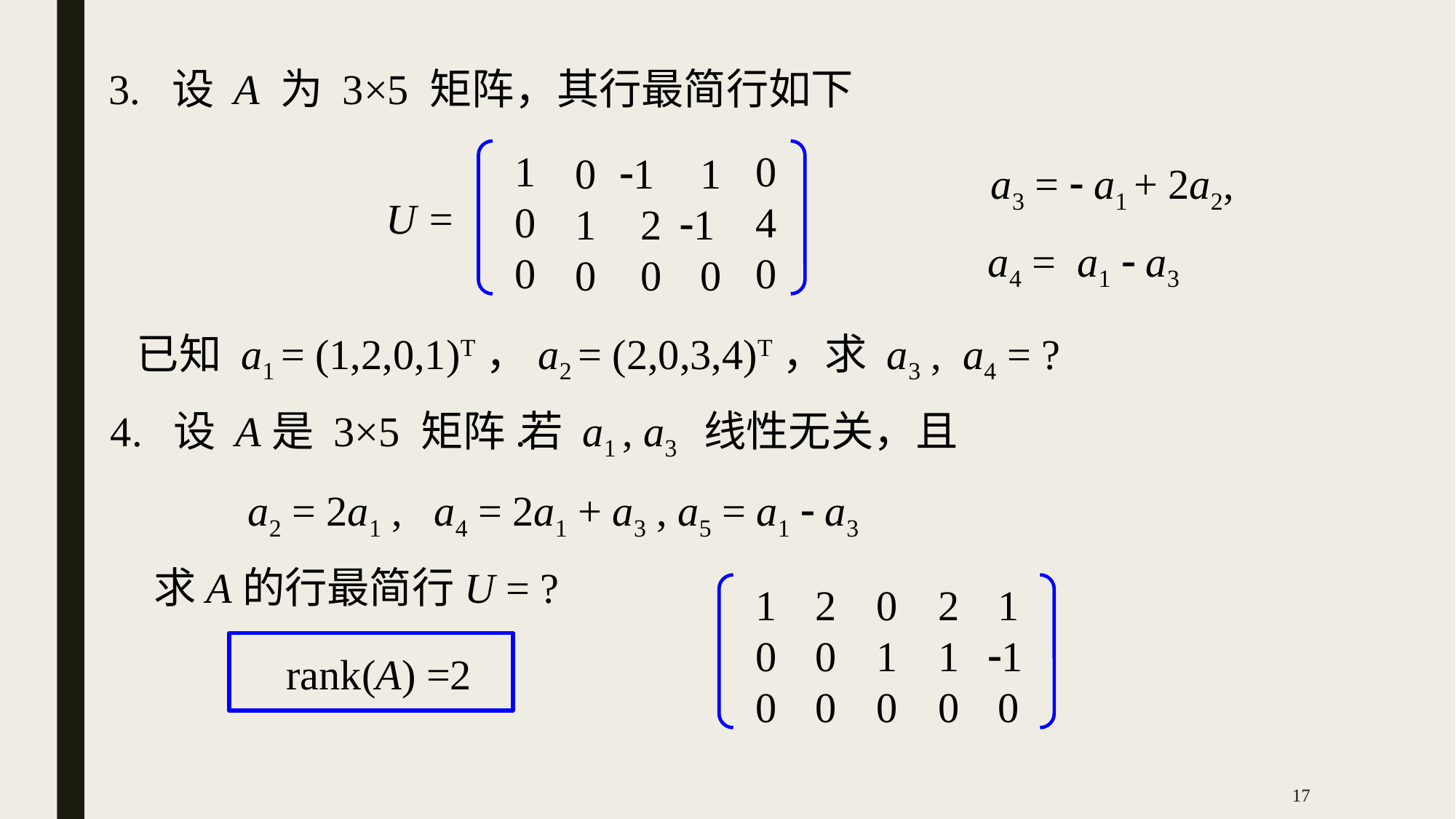

3.  设 A 为 3×5 矩阵，其行最简行如下
1
0
0
0
4
0

0
1
0
−1
  2
  0
  1
−1
  0
a3 = − a1 + 2a2,
U =
a4 =  a1 − a3
已知 a1 = (1,2,0,1)T，a2 = (2,0,3,4)T，求 a3 ,  a4 = ?
4.  设 A是 3×5 矩阵.
若 a1 , a3  线性无关，且
a2 = 2a1 ,   a4 = 2a1 + a3 , a5 = a1 − a3
求A的行最简行U = ?
2
0
0
0
1
0
1
0
0
 2
 1
 0
 1
−1
 0

rank(A) =2
17